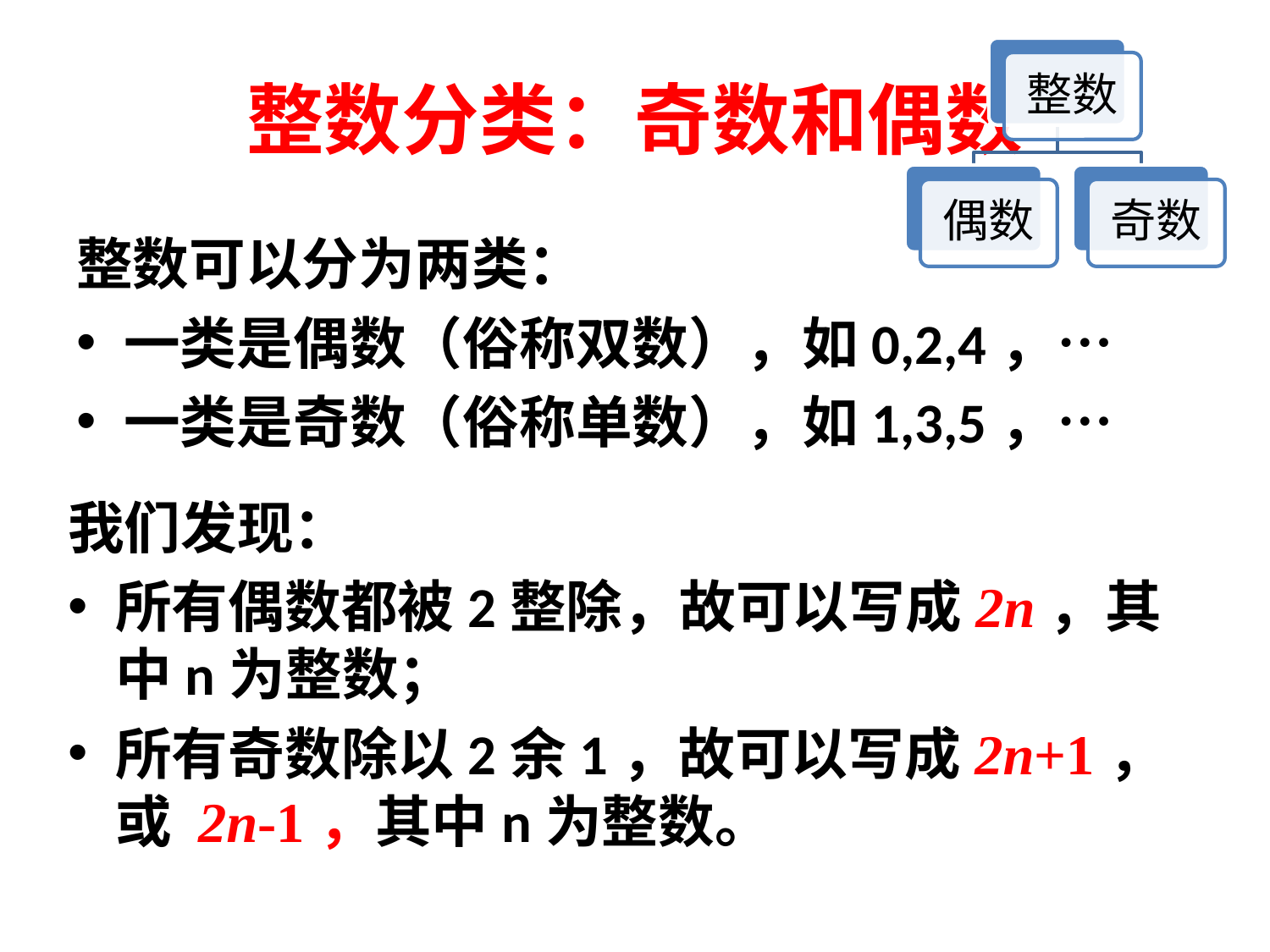

整数
偶数
奇数
# 整数分类：奇数和偶数
整数可以分为两类：
一类是偶数（俗称双数），如0,2,4，…
一类是奇数（俗称单数），如1,3,5，…
我们发现：
所有偶数都被2整除，故可以写成2n，其中n为整数；
所有奇数除以2余1，故可以写成2n+1，或 2n-1，其中n为整数。